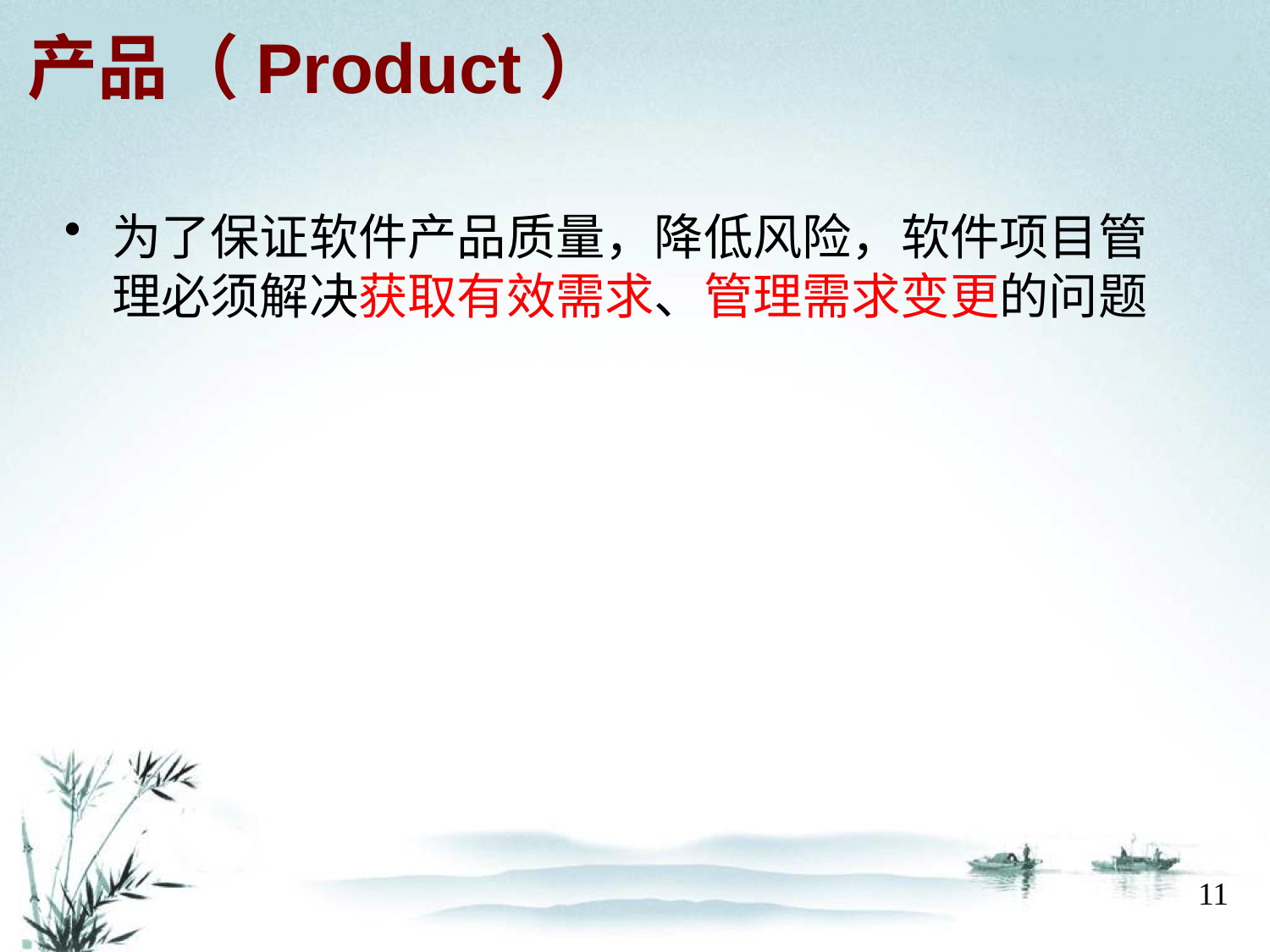

# 产品（Product）
为了保证软件产品质量，降低风险，软件项目管理必须解决获取有效需求、管理需求变更的问题

11